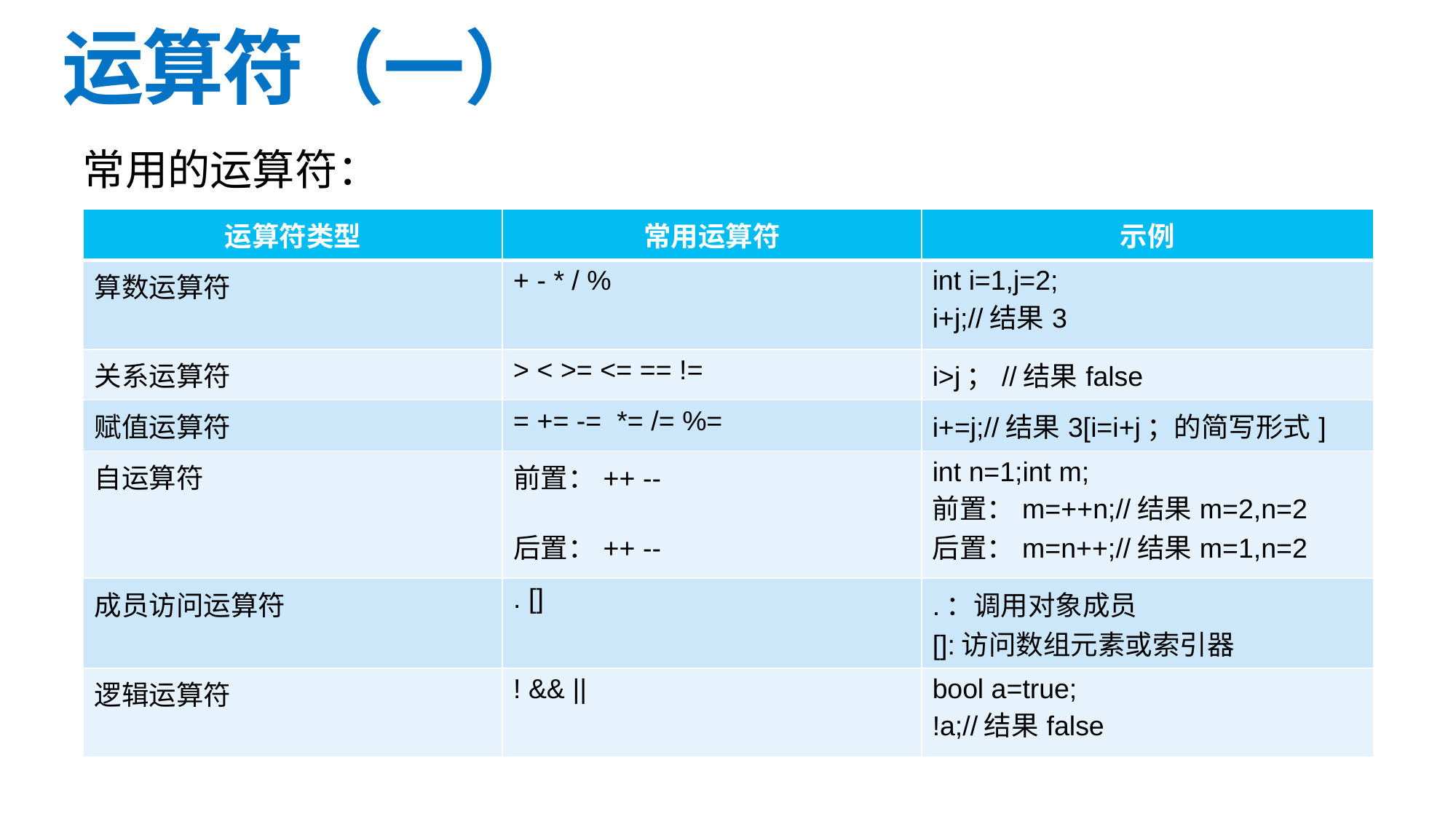

# 运算符（一）
常用的运算符：
| 运算符类型 | 常用运算符 | 示例 |
| --- | --- | --- |
| 算数运算符 | + - \* / % | int i=1,j=2; i+j;//结果3 |
| 关系运算符 | > < >= <= == != | i>j；//结果false |
| 赋值运算符 | = += -= \*= /= %= | i+=j;//结果3[i=i+j；的简写形式] |
| 自运算符 | 前置：++ -- 后置：++ -- | int n=1;int m; 前置：m=++n;//结果m=2,n=2 后置：m=n++;//结果m=1,n=2 |
| 成员访问运算符 | . [] | .：调用对象成员 []:访问数组元素或索引器 |
| 逻辑运算符 | ! && || | bool a=true; !a;//结果false |